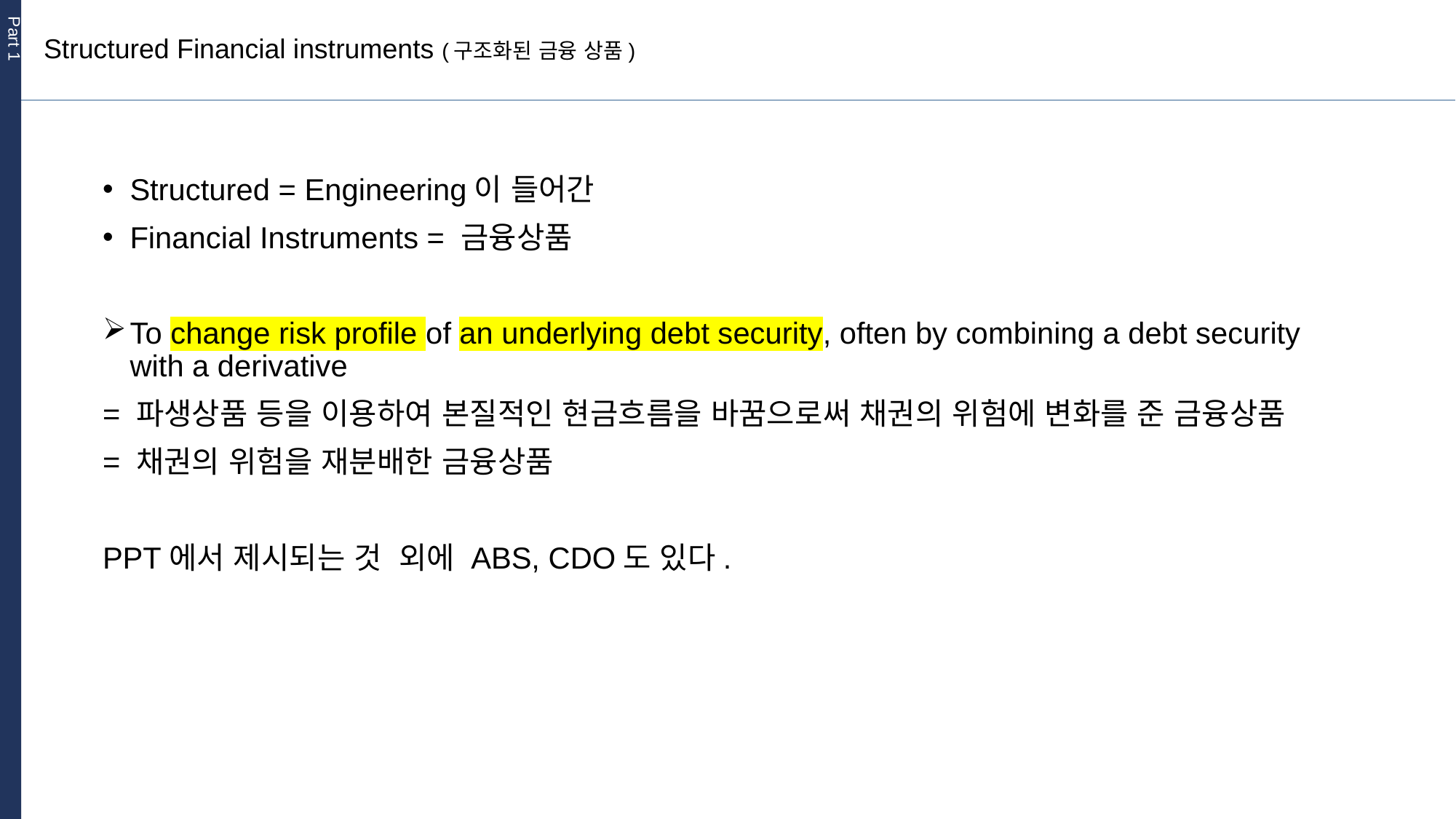

Part 1
Structured Financial instruments (구조화된 금융 상품)
Structured = Engineering이 들어간
Financial Instruments = 금융상품

To change risk profile of an underlying debt security, often by combining a debt security with a derivative
= 파생상품 등을 이용하여 본질적인 현금흐름을 바꿈으로써 채권의 위험에 변화를 준 금융상품
= 채권의 위험을 재분배한 금융상품

PPT에서 제시되는 것  외에 ABS, CDO도 있다.